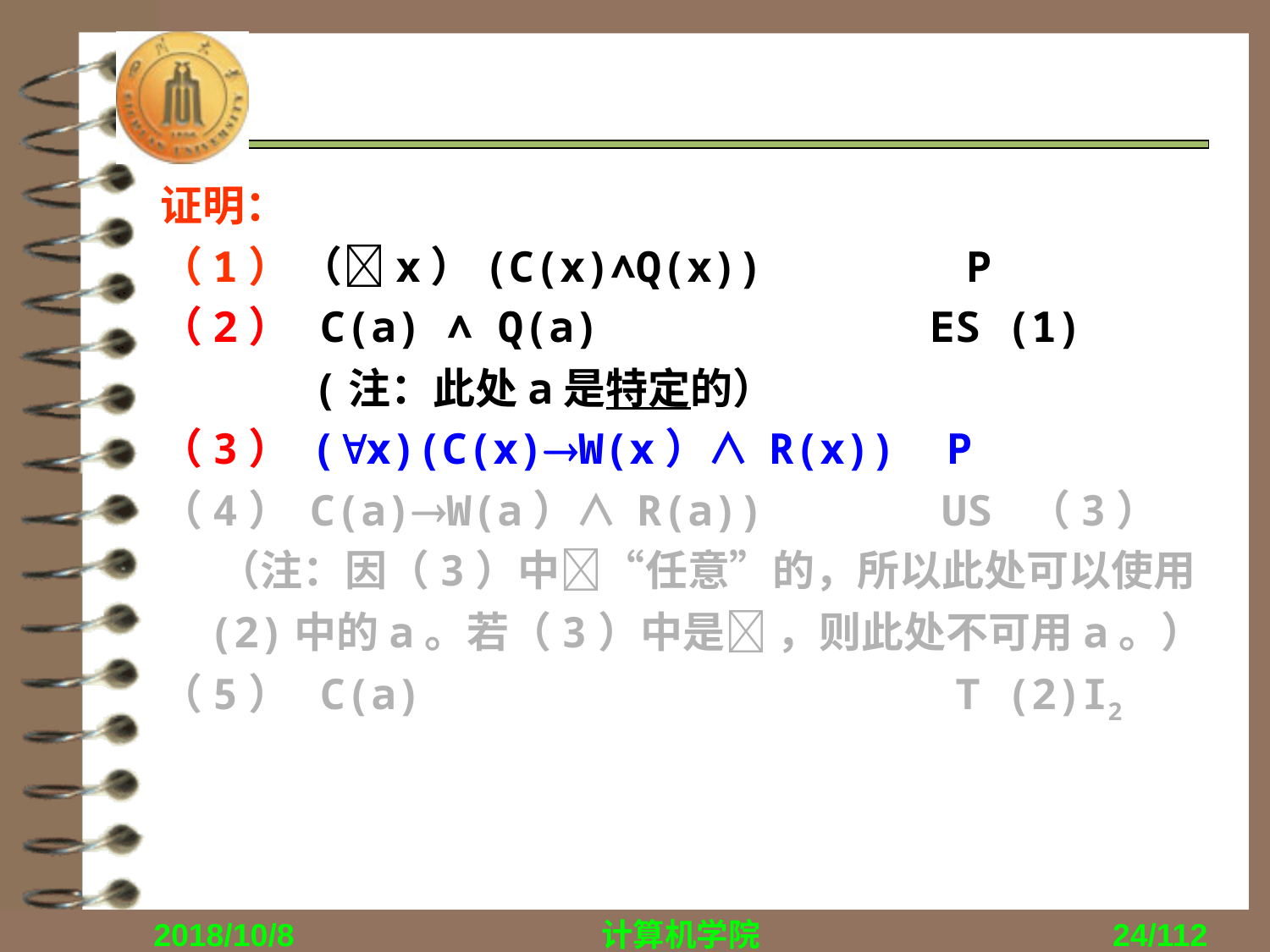

#
证明：
（1） （∃x）(C(x)∧Q(x))        P
（2）  C(a) ∧ Q(a)             ES (1)
      (注：此处a是特定的）
（3） (∀x)(C(x)→W(x）∧ R(x))  P
（4） C(a)→W(a）∧ R(a))       US （3）
     （注：因（3）中∀“任意”的，所以此处可以使用(2)中的a。若（3）中是∃ ，则此处不可用a。）
（5）  C(a)                     T (2)I2
2018/10/8
计算机学院
24/112